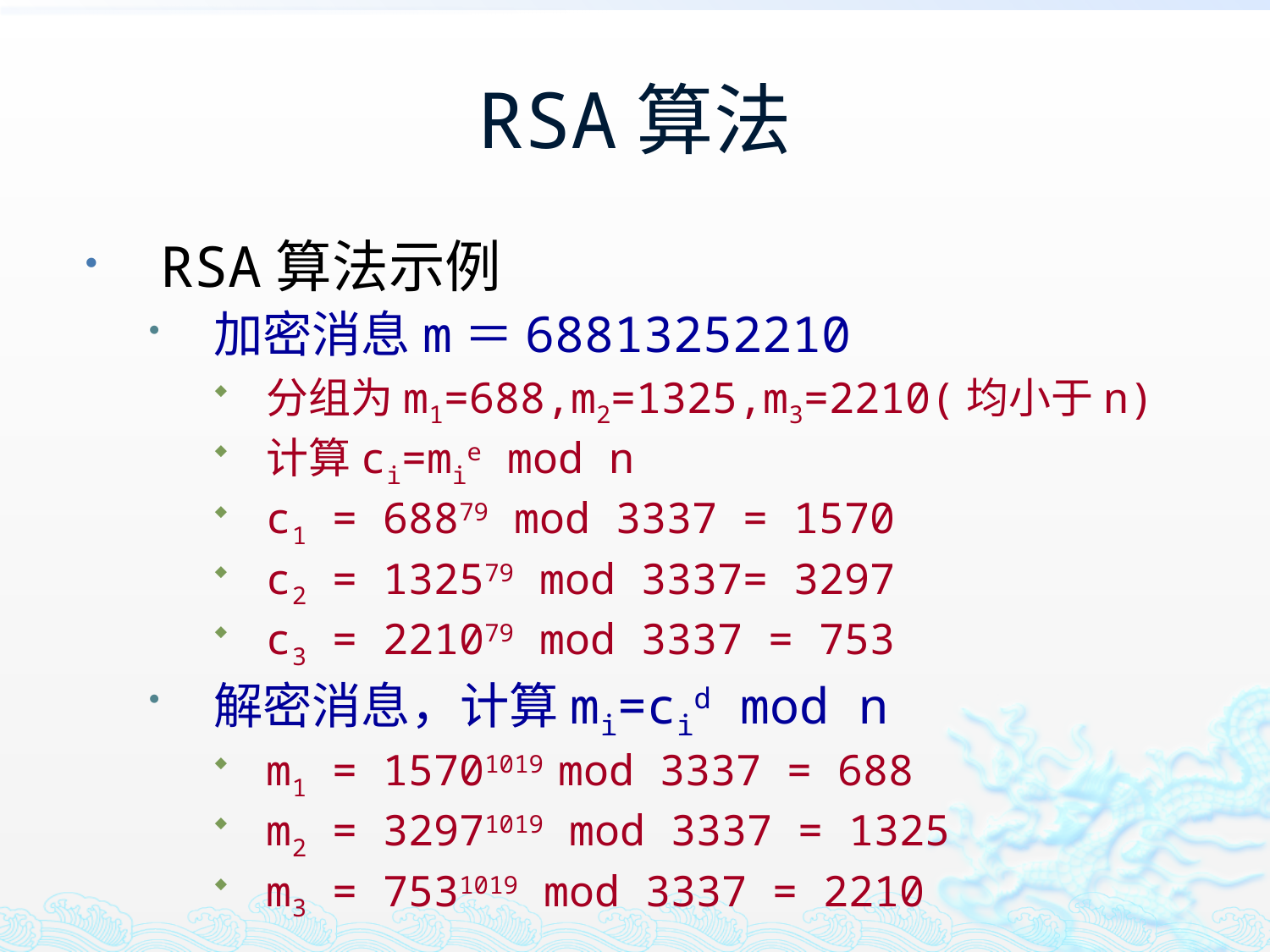

# RSA算法
RSA算法示例
加密消息m＝68813252210
分组为m1=688,m2=1325,m3=2210(均小于n)
计算ci=mie mod n
c1 = 68879 mod 3337 = 1570
c2 = 132579 mod 3337= 3297
c3 = 221079 mod 3337 = 753
解密消息，计算mi=cid mod n
m1 = 15701019 mod 3337 = 688
m2 = 32971019 mod 3337 = 1325
m3 = 7531019 mod 3337 = 2210